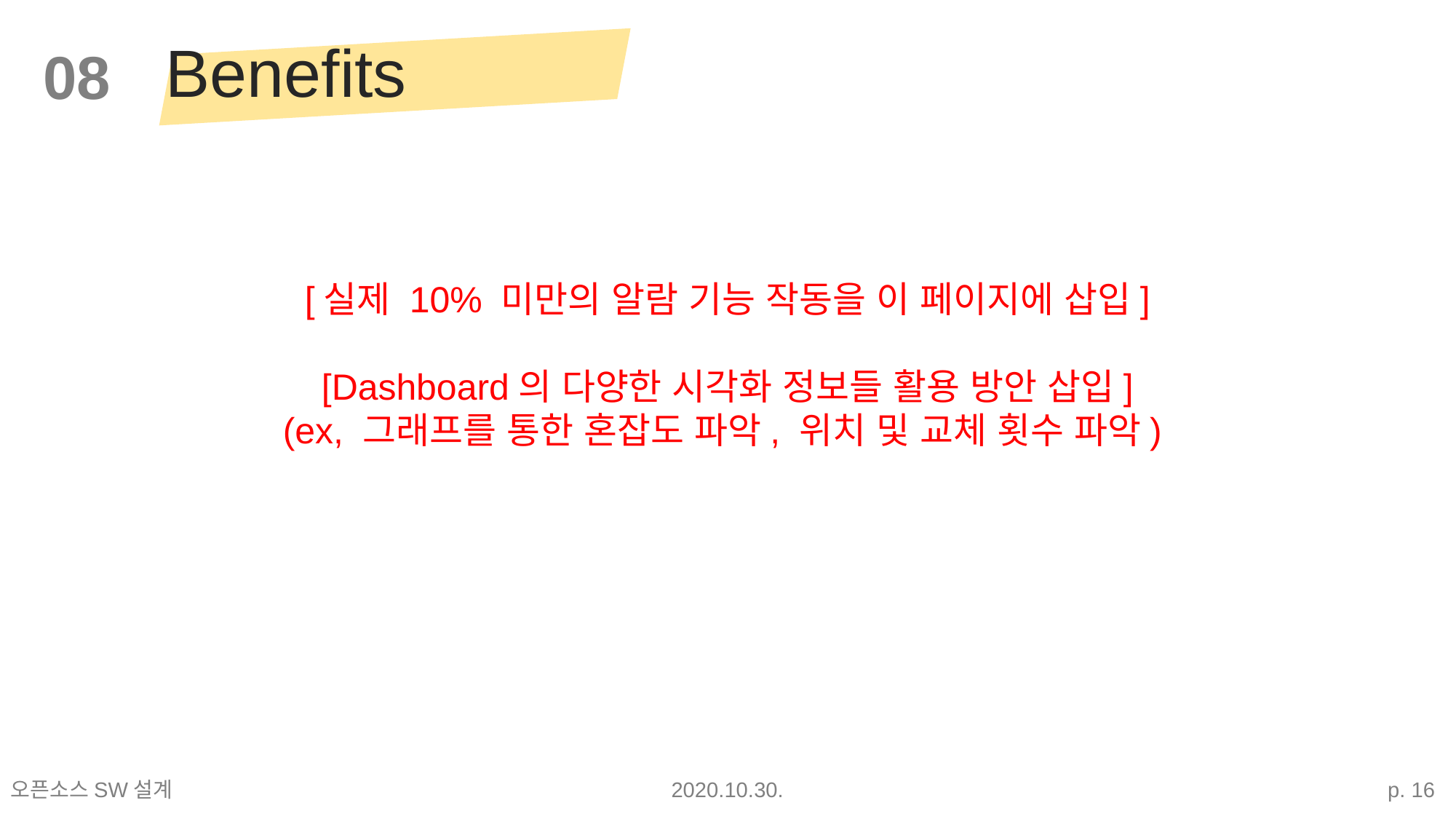

Benefits
08

[실제 10% 미만의 알람 기능 작동을 이 페이지에 삽입]

[Dashboard의 다양한 시각화 정보들 활용 방안 삽입]
(ex, 그래프를 통한 혼잡도 파악, 위치 및 교체 횟수 파악)
오픈소스SW설계
2020.10.30.
p. 16